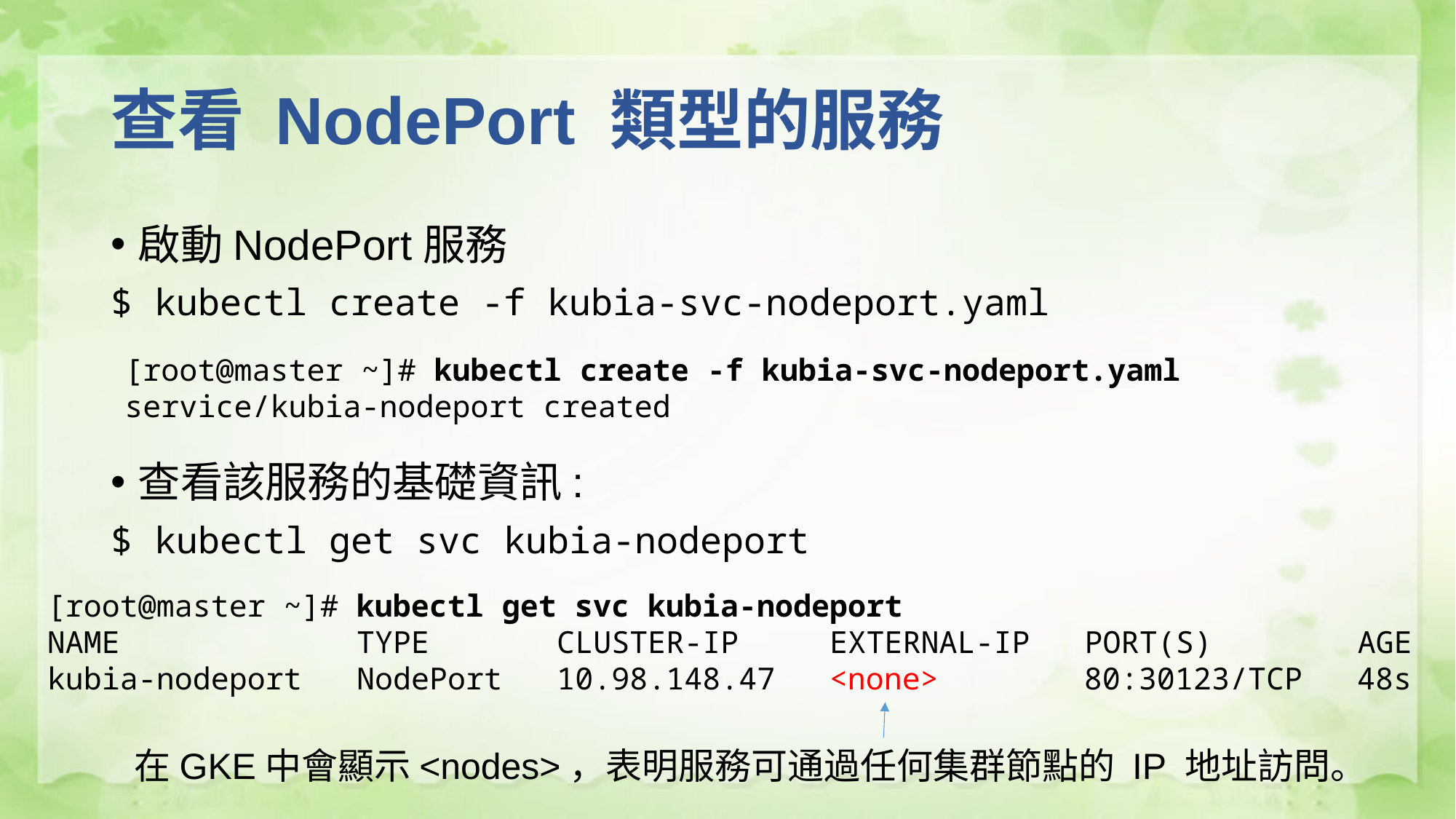

# 查看 NodePort 類型的服務
啟動NodePort服務
$ kubectl create -f kubia-svc-nodeport.yaml

查看該服務的基礎資訊:
$ kubectl get svc kubia-nodeport

[root@master ~]# kubectl create -f kubia-svc-nodeport.yaml
service/kubia-nodeport created
[root@master ~]# kubectl get svc kubia-nodeport
NAME             TYPE       CLUSTER-IP     EXTERNAL-IP   PORT(S)        AGE
kubia-nodeport   NodePort   10.98.148.47   <none>        80:30123/TCP   48s
在GKE中會顯示<nodes>，表明服務可通過任何集群節點的 IP 地址訪問。